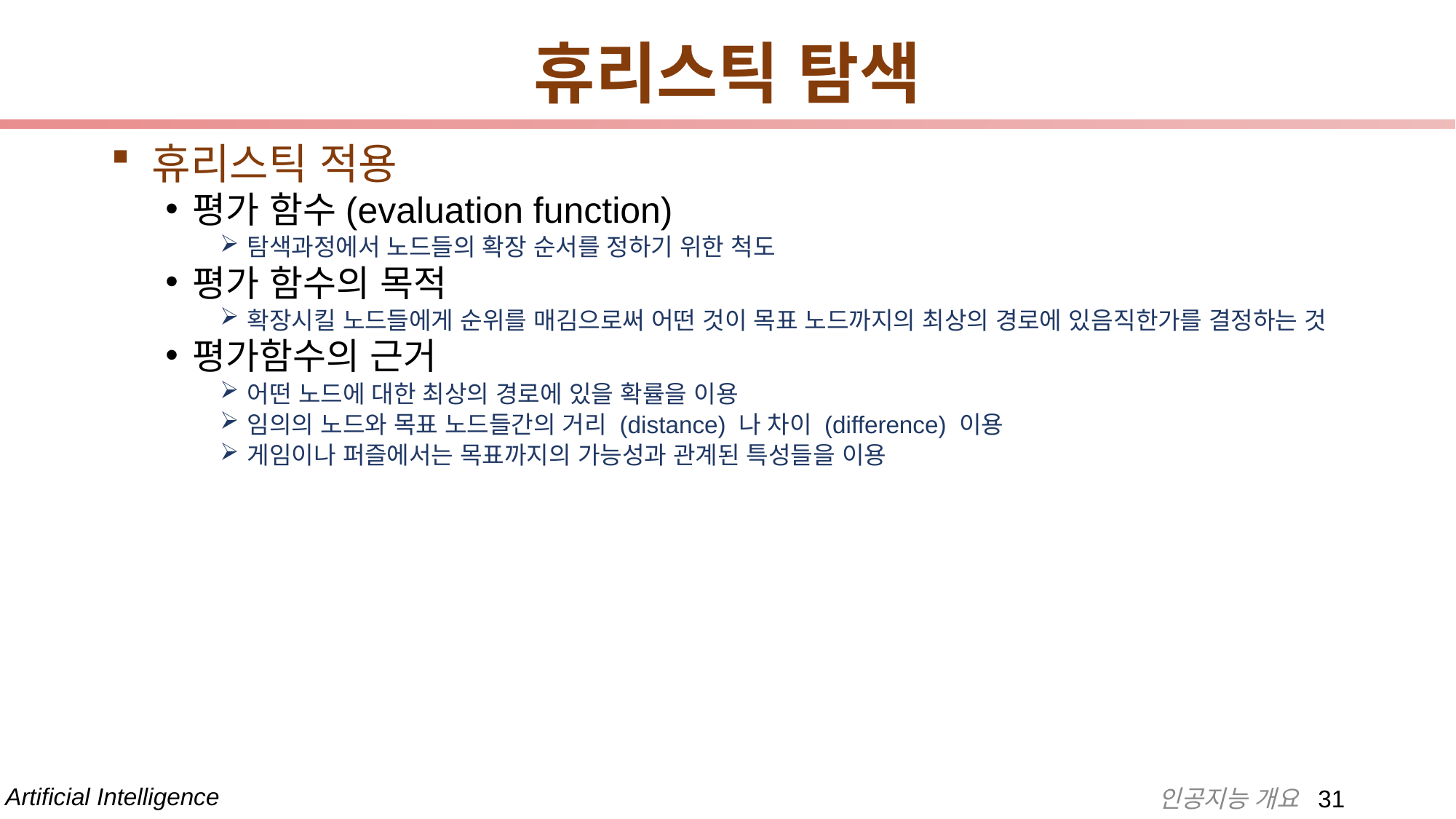

# 휴리스틱 탐색
휴리스틱 적용
평가 함수(evaluation function)
탐색과정에서 노드들의 확장 순서를 정하기 위한 척도
평가 함수의 목적
확장시킬 노드들에게 순위를 매김으로써 어떤 것이 목표 노드까지의 최상의 경로에 있음직한가를 결정하는 것
평가함수의 근거
어떤 노드에 대한 최상의 경로에 있을 확률을 이용
임의의 노드와 목표 노드들간의 거리 (distance) 나 차이 (difference) 이용
게임이나 퍼즐에서는 목표까지의 가능성과 관계된 특성들을 이용